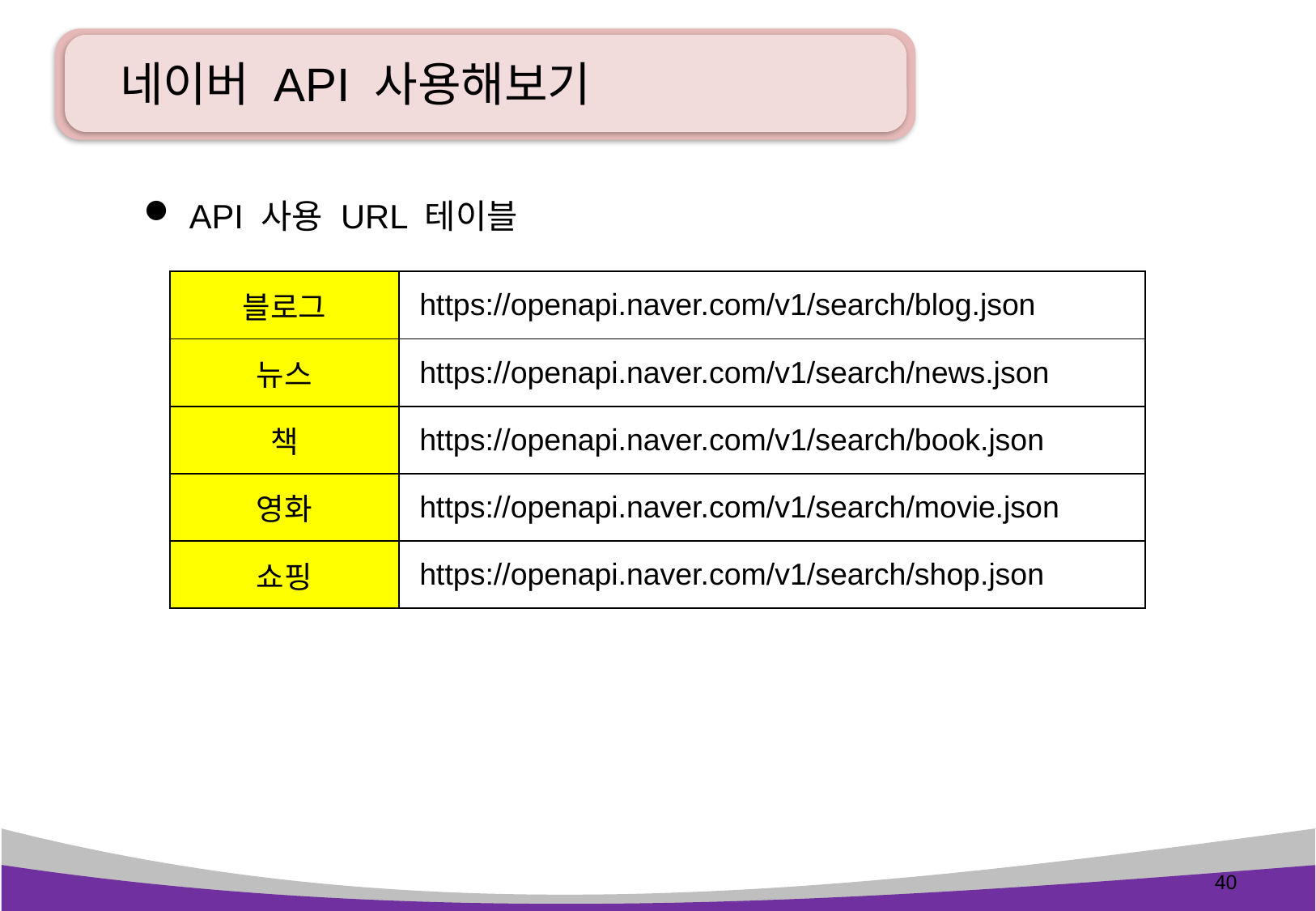

# 네이버 API 사용해보기
API 사용 URL 테이블
| 블로그 | https://openapi.naver.com/v1/search/blog.json |
| --- | --- |
| 뉴스 | https://openapi.naver.com/v1/search/news.json |
| 책 | https://openapi.naver.com/v1/search/book.json |
| 영화 | https://openapi.naver.com/v1/search/movie.json |
| 쇼핑 | https://openapi.naver.com/v1/search/shop.json |
40